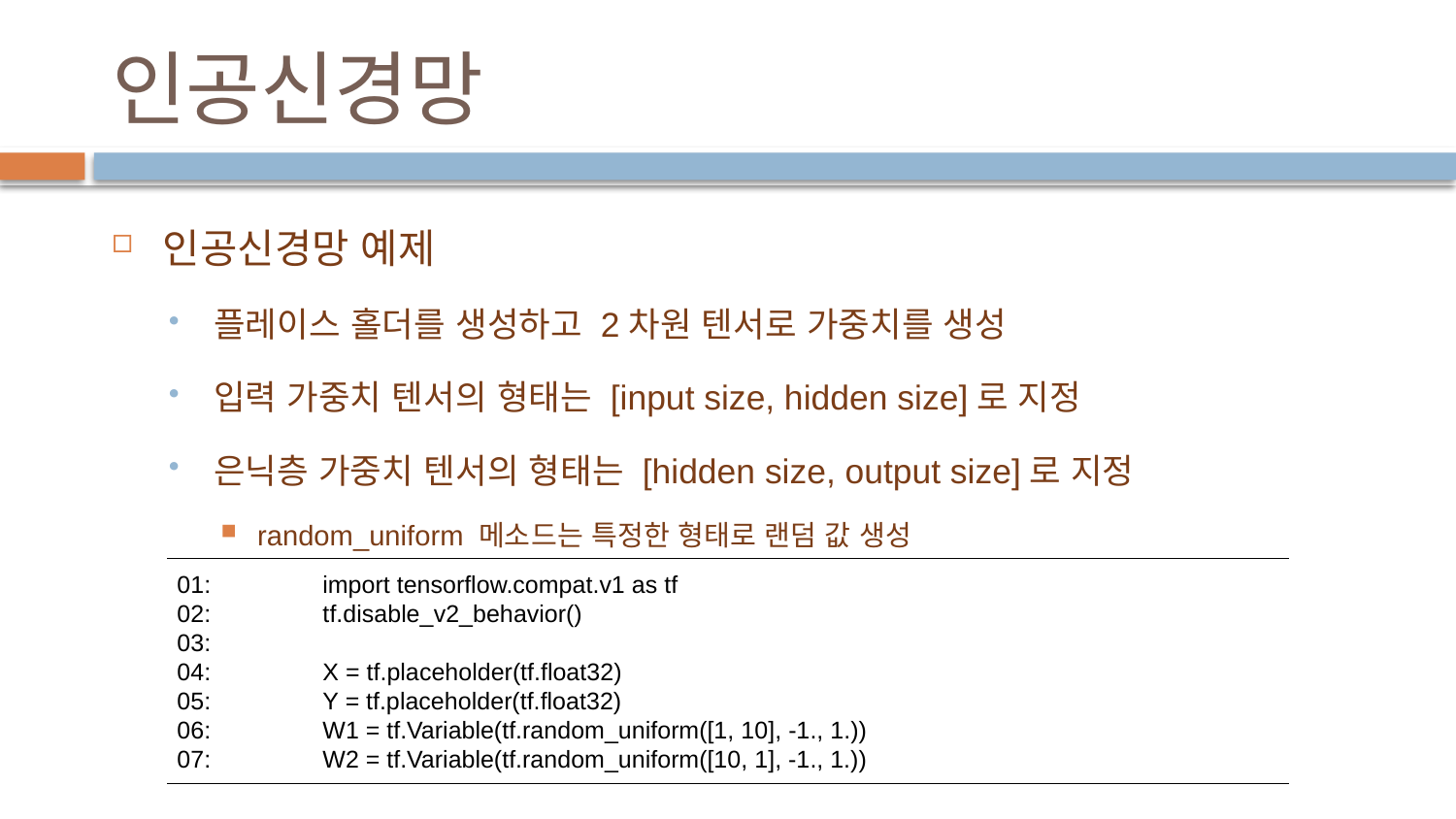

# 인공신경망
인공신경망 예제
플레이스 홀더를 생성하고 2차원 텐서로 가중치를 생성
입력 가중치 텐서의 형태는 [input size, hidden size]로 지정
은닉층 가중치 텐서의 형태는 [hidden size, output size]로 지정
random_uniform 메소드는 특정한 형태로 랜덤 값 생성
| 01: import tensorflow.compat.v1 as tf 02: tf.disable\_v2\_behavior() 03: 04: X = tf.placeholder(tf.float32) 05: Y = tf.placeholder(tf.float32) 06: W1 = tf.Variable(tf.random\_uniform([1, 10], -1., 1.)) 07: W2 = tf.Variable(tf.random\_uniform([10, 1], -1., 1.)) |
| --- |